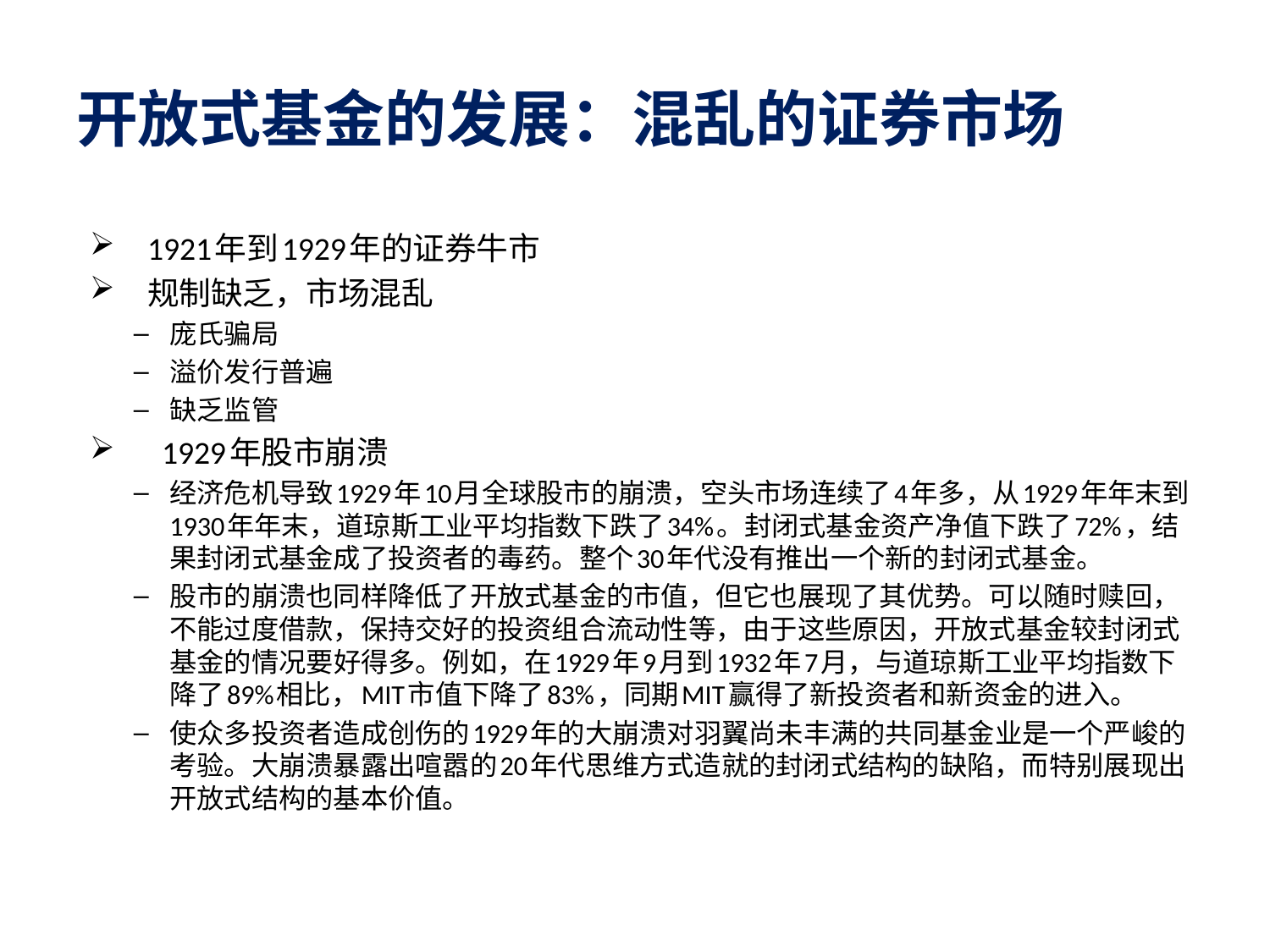

# 开放式基金的发展：混乱的证券市场
1921年到1929年的证券牛市
规制缺乏，市场混乱
庞氏骗局
溢价发行普遍
缺乏监管
1929年股市崩溃
经济危机导致1929年10月全球股市的崩溃，空头市场连续了4年多，从1929年年末到1930年年末，道琼斯工业平均指数下跌了34%。封闭式基金资产净值下跌了72%，结果封闭式基金成了投资者的毒药。整个30年代没有推出一个新的封闭式基金。
股市的崩溃也同样降低了开放式基金的市值，但它也展现了其优势。可以随时赎回，不能过度借款，保持交好的投资组合流动性等，由于这些原因，开放式基金较封闭式基金的情况要好得多。例如，在1929年9月到1932年7月，与道琼斯工业平均指数下降了89%相比，MIT市值下降了83%，同期MIT赢得了新投资者和新资金的进入。
使众多投资者造成创伤的1929年的大崩溃对羽翼尚未丰满的共同基金业是一个严峻的考验。大崩溃暴露出喧嚣的20年代思维方式造就的封闭式结构的缺陷，而特别展现出开放式结构的基本价值。